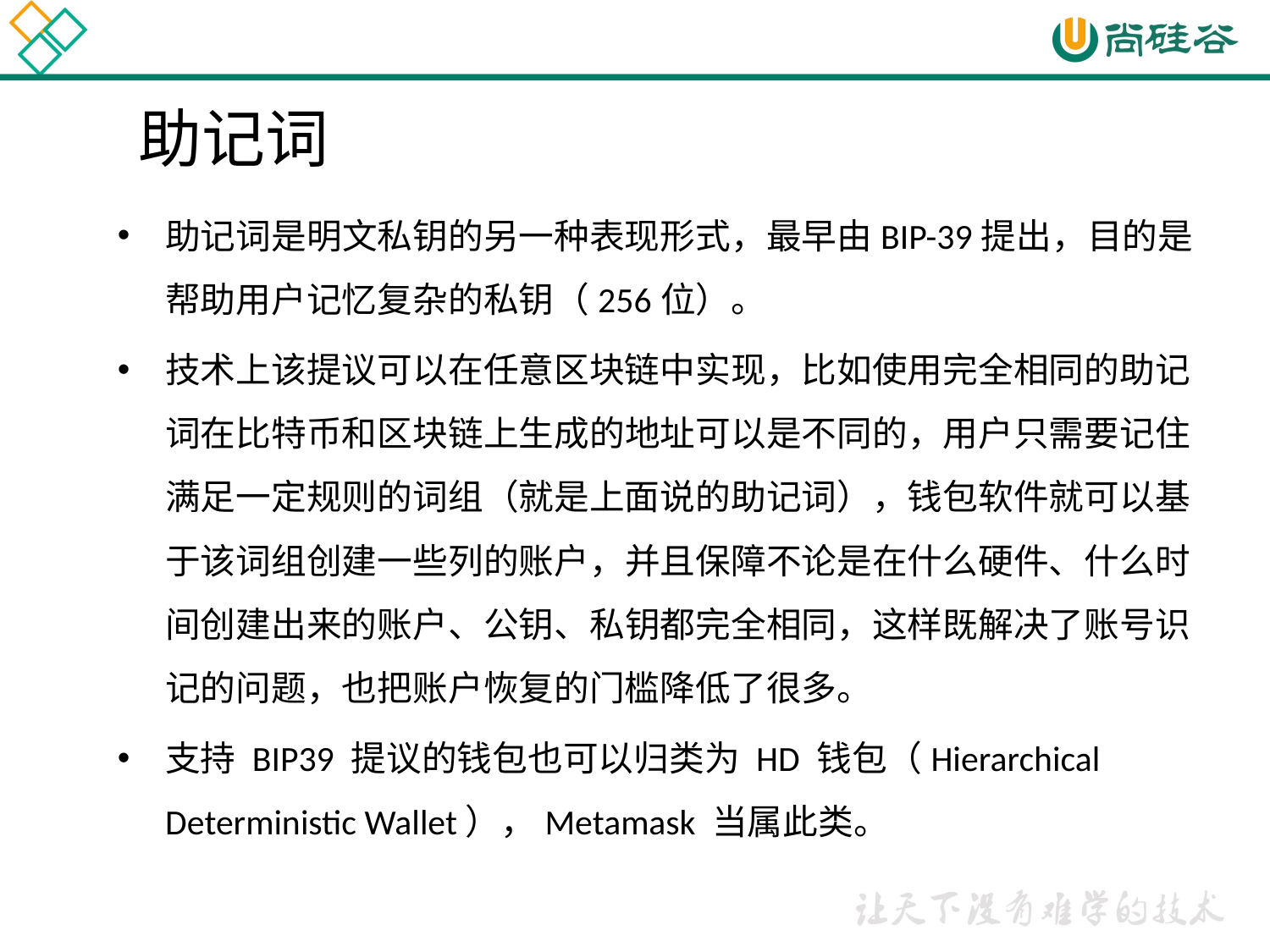

# 助记词
助记词是明文私钥的另一种表现形式，最早由BIP-39提出，目的是帮助用户记忆复杂的私钥（256位）。
技术上该提议可以在任意区块链中实现，比如使用完全相同的助记词在比特币和区块链上生成的地址可以是不同的，用户只需要记住满足一定规则的词组（就是上面说的助记词），钱包软件就可以基于该词组创建一些列的账户，并且保障不论是在什么硬件、什么时间创建出来的账户、公钥、私钥都完全相同，这样既解决了账号识记的问题，也把账户恢复的门槛降低了很多。
支持 BIP39 提议的钱包也可以归类为 HD 钱包（Hierarchical Deterministic Wallet），Metamask 当属此类。